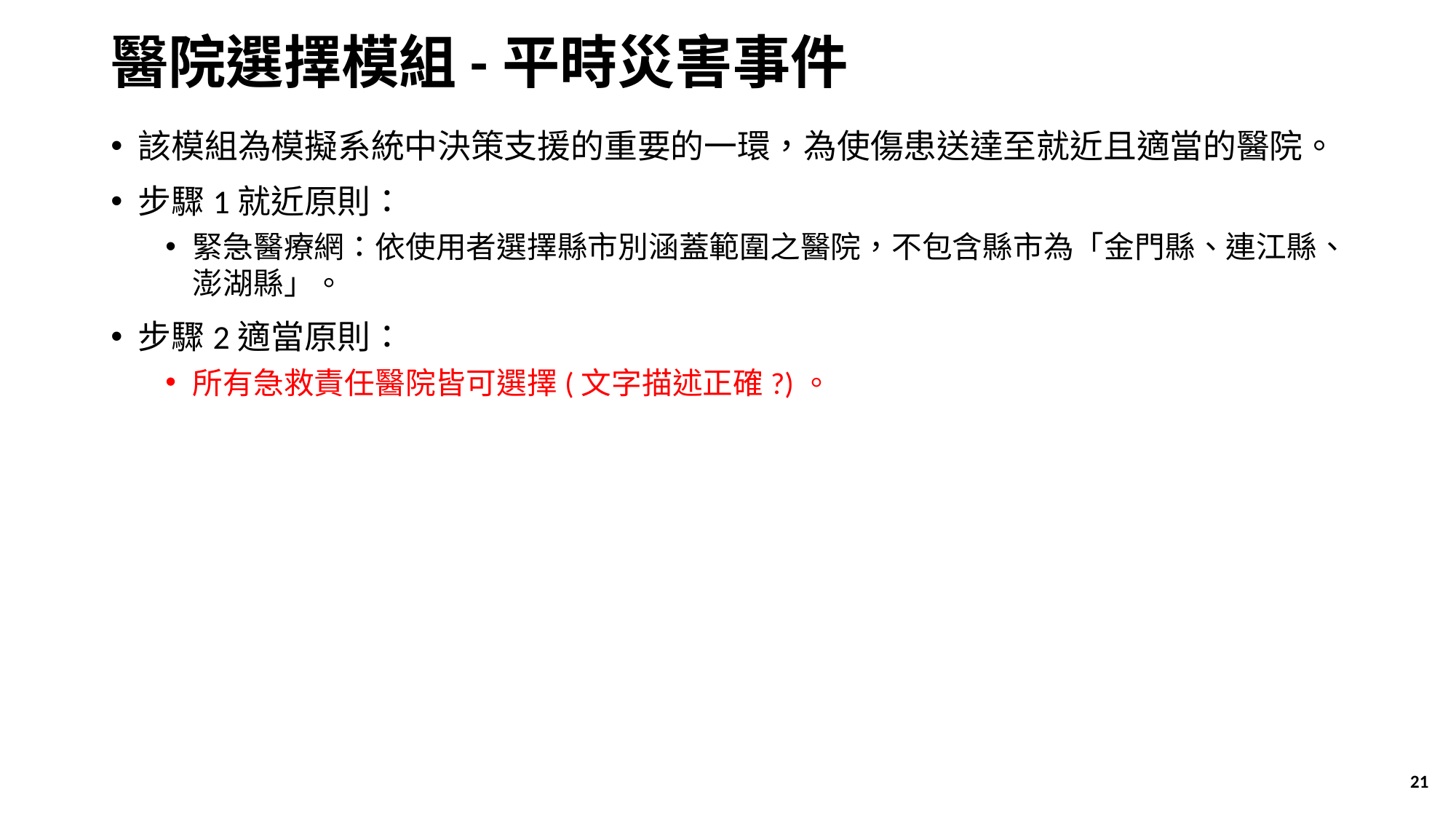

# 醫院選擇模組-平時災害事件
該模組為模擬系統中決策支援的重要的一環，為使傷患送達至就近且適當的醫院。
步驟1就近原則：
緊急醫療網：依使用者選擇縣市別涵蓋範圍之醫院，不包含縣市為「金門縣、連江縣、澎湖縣」。
步驟2適當原則：
所有急救責任醫院皆可選擇(文字描述正確?)。
21